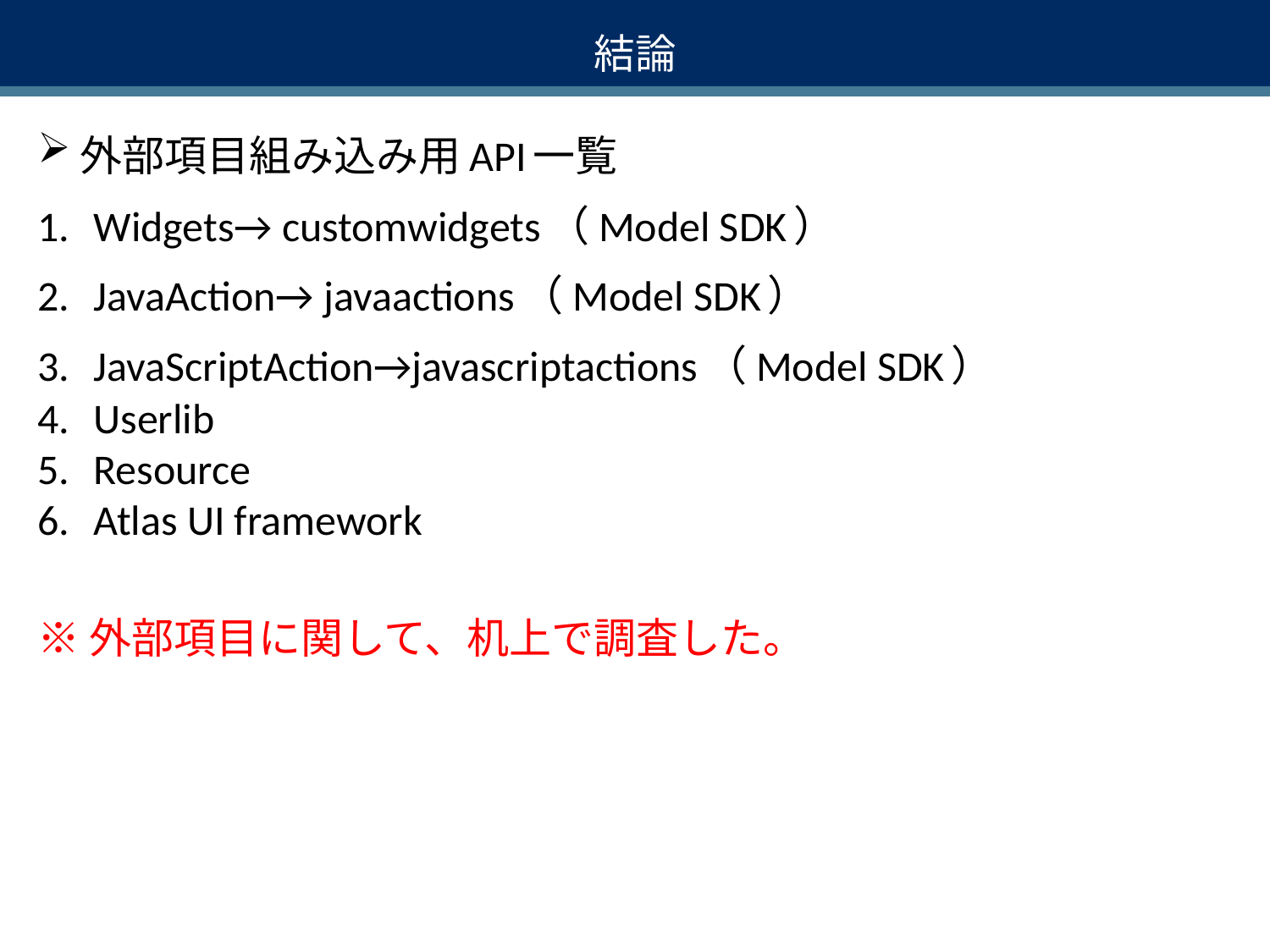

# 結論
外部項目組み込み用API一覧
Widgets→ customwidgets（Model SDK）
JavaAction→ javaactions（Model SDK）
JavaScriptAction→javascriptactions（Model SDK）
Userlib
Resource
Atlas UI framework

※外部項目に関して、机上で調査した。